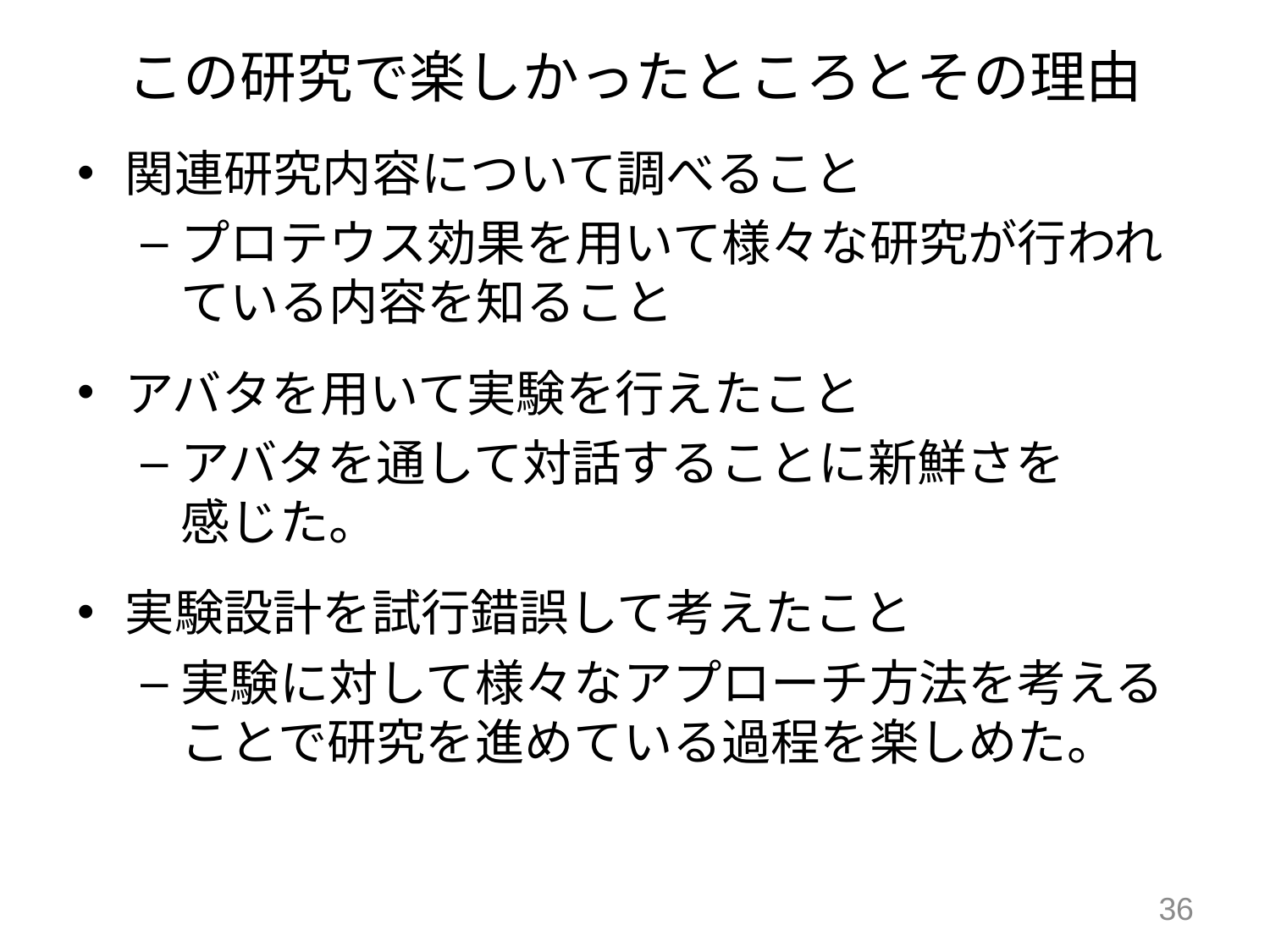

# この研究で楽しかったところとその理由
関連研究内容について調べること
プロテウス効果を用いて様々な研究が行われている内容を知ること
アバタを用いて実験を行えたこと
アバタを通して対話することに新鮮さを
感じた。
実験設計を試行錯誤して考えたこと
実験に対して様々なアプローチ方法を考えることで研究を進めている過程を楽しめた。
36